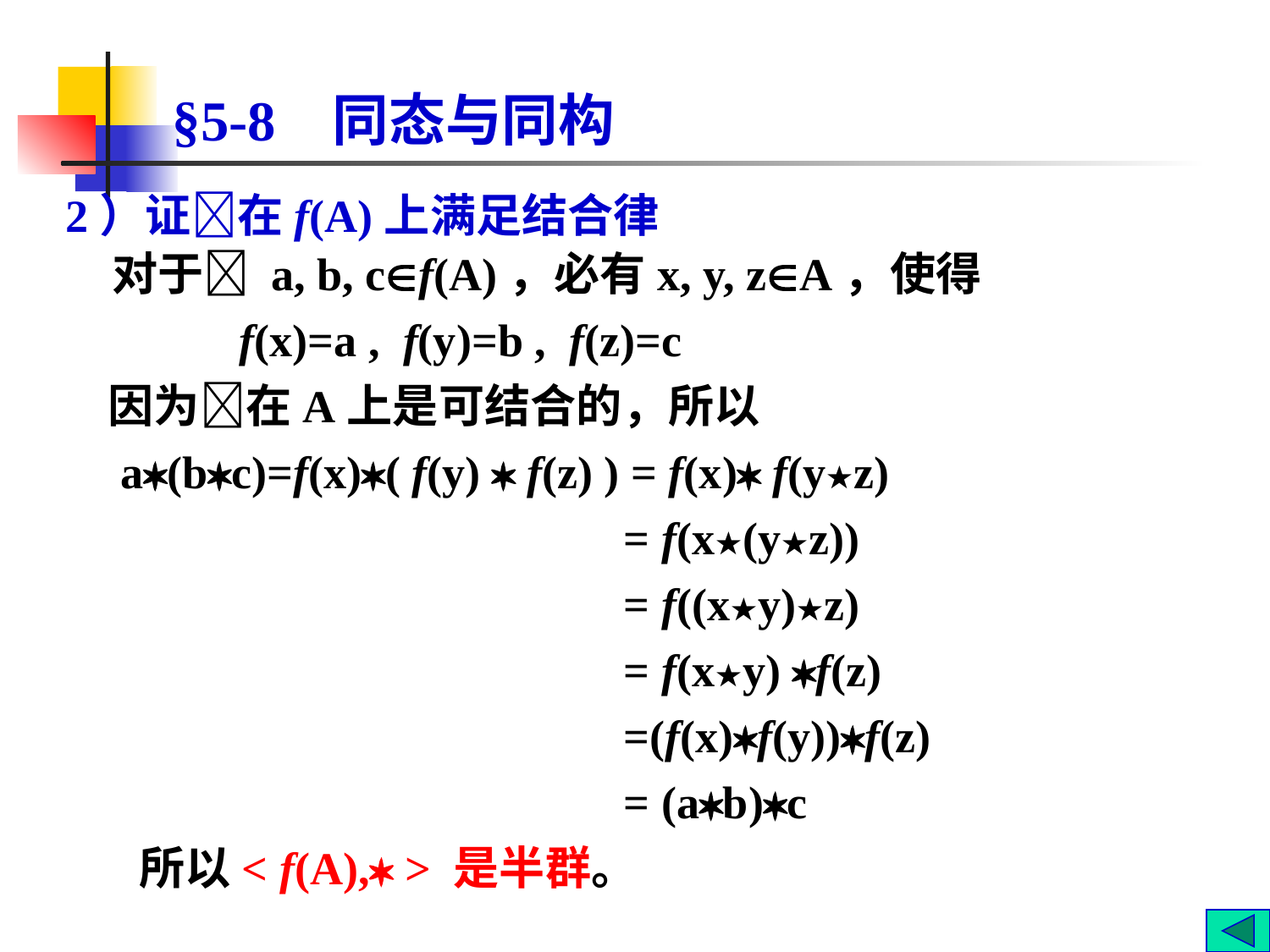

# §5-8   同态与同构
2）证∗在f(A)上满足结合律
 对于∀ a, b, c∈f(A)，必有x, y, z∈A，使得
             f(x)=a ,  f(y)=b ,  f(z)=c
 因为∗在A上是可结合的，所以
   a∗(b∗c)=f(x)∗( f(y) ∗ f(z) ) = f(x)∗ f(y★z)
                                               = f(x★(y★z))
                                               = f((x★y)★z)
                                               = f(x★y) ∗f(z)
                                               =(f(x)∗f(y))∗f(z)
                                               = (a∗b)∗c
    所以< f(A),∗ > 是半群。
18